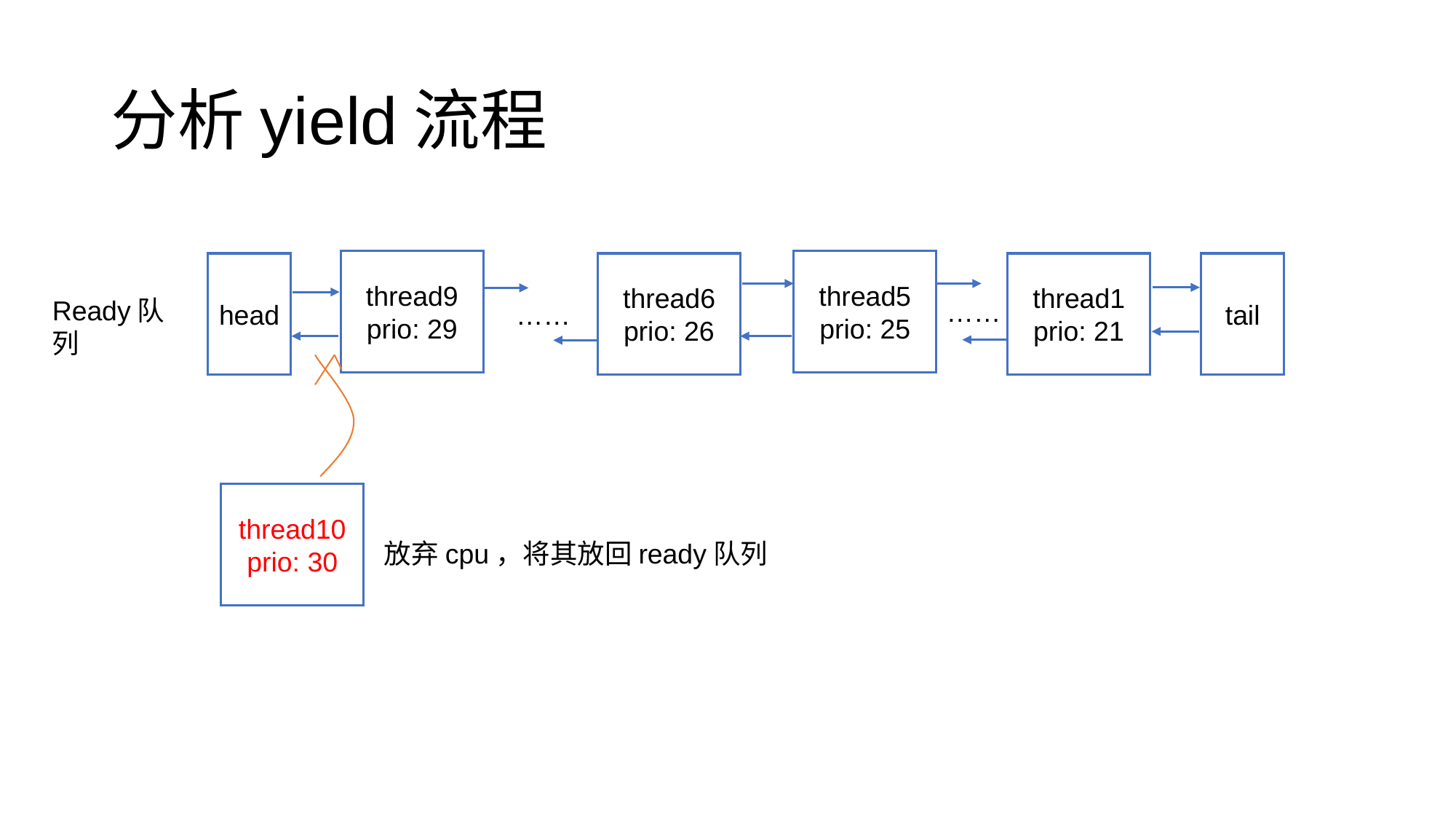

# 分析yield流程
thread9
prio: 29
thread5
prio: 25
head
thread6
prio: 26
thread1
prio: 21
tail
Ready队列
……
……

thread10
prio: 30
放弃cpu，将其放回ready队列